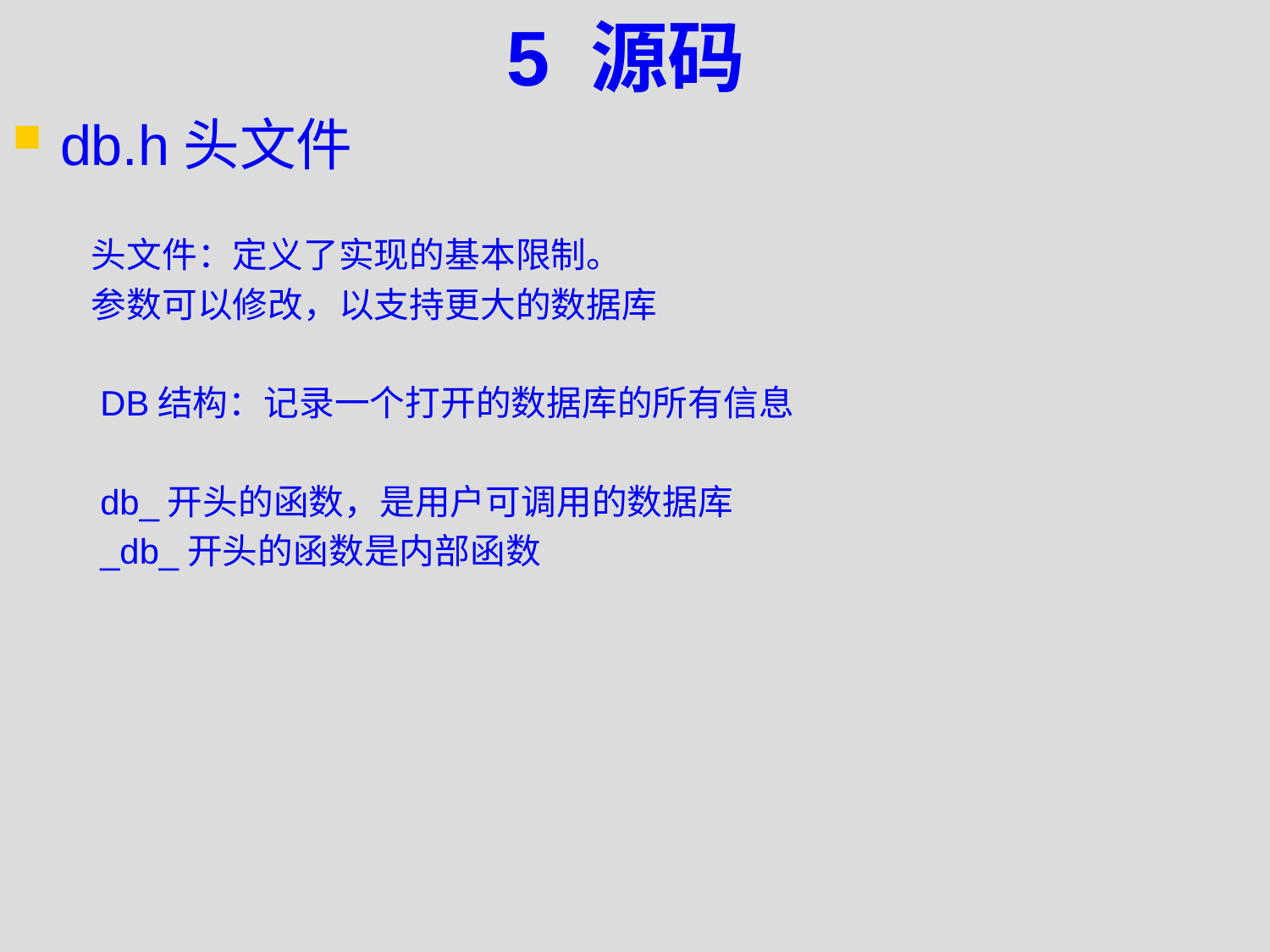

# 5 源码
db.h头文件

         头文件：定义了实现的基本限制。
         参数可以修改，以支持更大的数据库

         DB结构：记录一个打开的数据库的所有信息

         db_开头的函数，是用户可调用的数据库
         _db_开头的函数是内部函数